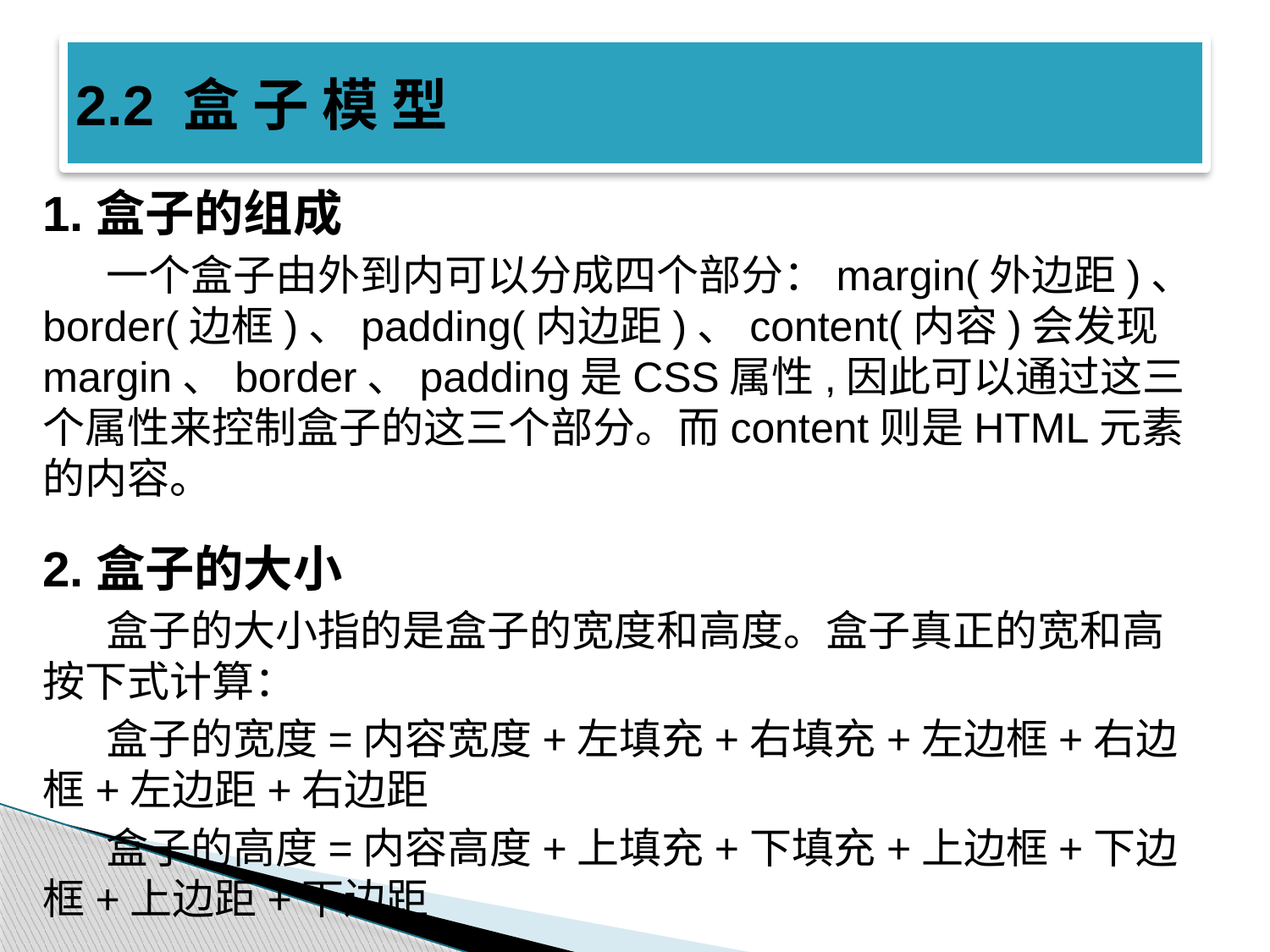

# 2.2 盒 子 模 型
1.盒子的组成
一个盒子由外到内可以分成四个部分：margin(外边距)、border(边框)、padding(内边距)、content(内容)会发现margin、border、padding是CSS属性,因此可以通过这三个属性来控制盒子的这三个部分。而content则是HTML元素的内容。
2.盒子的大小
盒子的大小指的是盒子的宽度和高度。盒子真正的宽和高按下式计算：
盒子的宽度=内容宽度+左填充+右填充+左边框+右边框+左边距+右边距
盒子的高度=内容高度+上填充+下填充+上边框+下边框+上边距+下边距